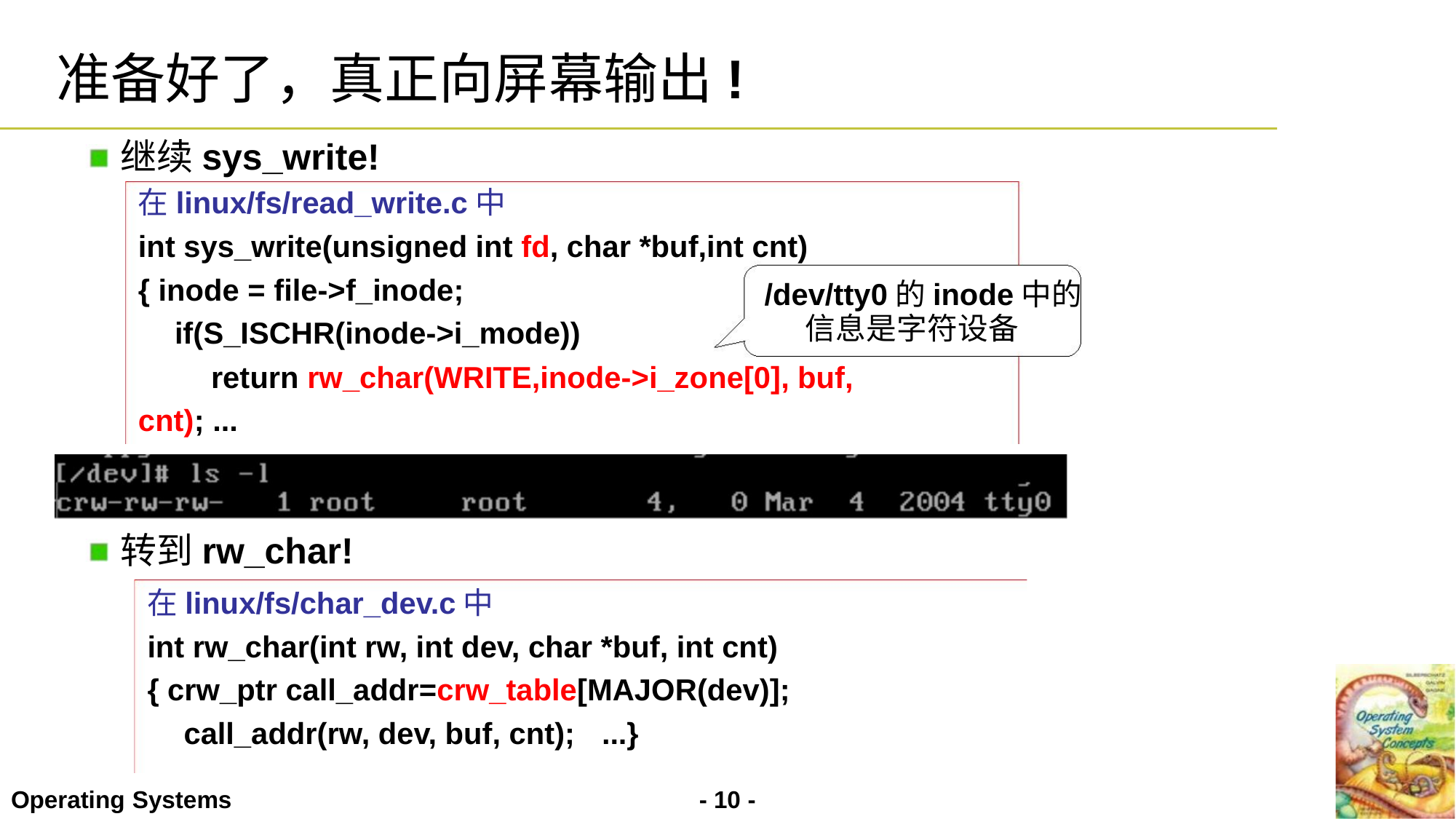

准备好了，真正向屏幕输出!

继续sys_write!

在linux/fs/read_write.c中
int sys_write(unsigned int fd, char *buf,int cnt)
{ inode = file->f_inode;
if(S_ISCHR(inode->i_mode))
/dev/tty0的inode中的
信息是字符设备
return rw_char(WRITE,inode->i_zone[0], buf,
cnt); ...

转到rw_char!

在linux/fs/char_dev.c中
int rw_char(int rw, int dev, char *buf, int cnt)
{ crw_ptr call_addr=crw_table[MAJOR(dev)];
call_addr(rw, dev, buf, cnt); ...}

- 10 -
Operating Systems